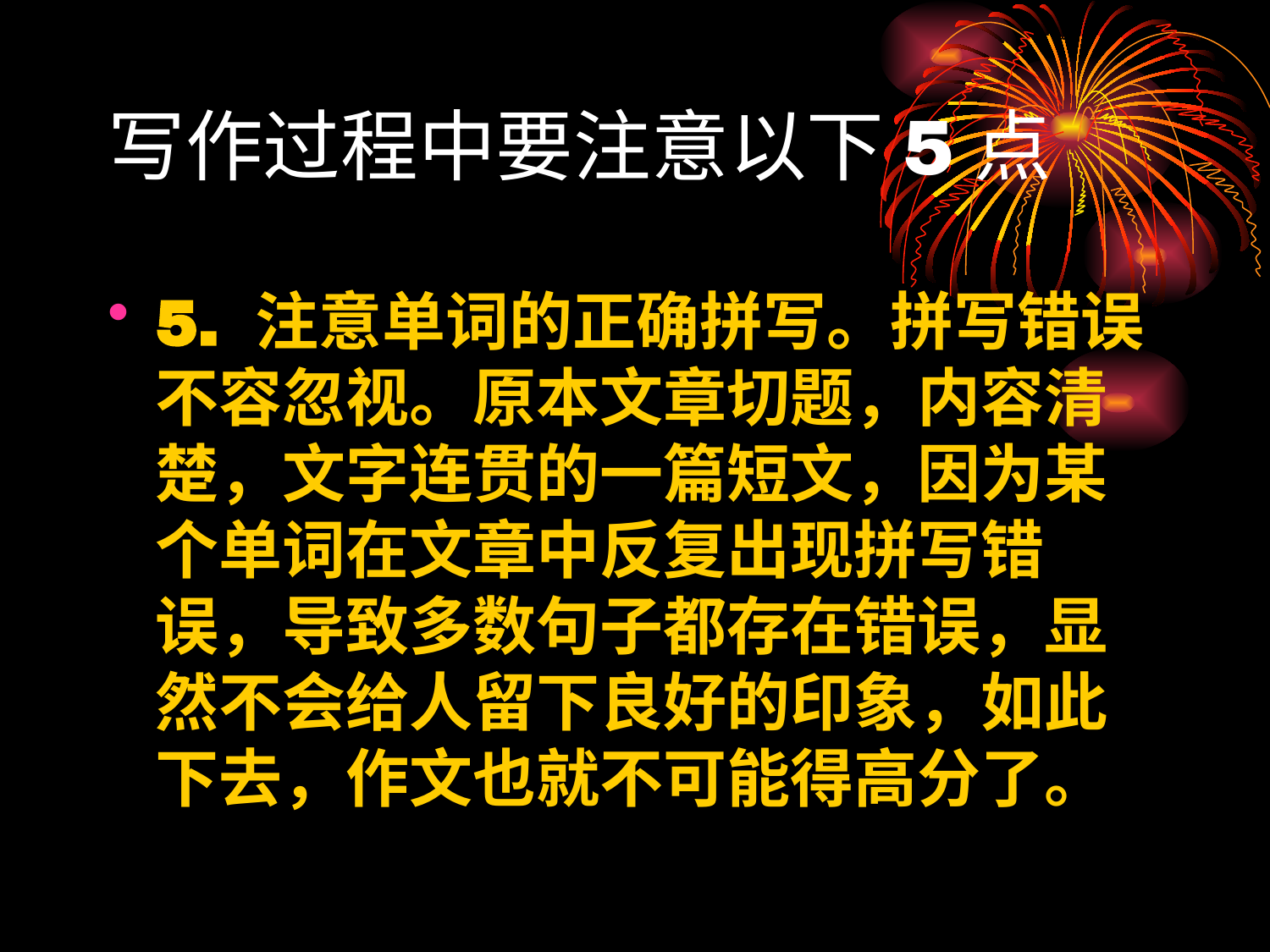

# 写作过程中要注意以下5点
5. 注意单词的正确拼写。拼写错误不容忽视。原本文章切题，内容清楚，文字连贯的一篇短文，因为某个单词在文章中反复出现拼写错误，导致多数句子都存在错误，显然不会给人留下良好的印象，如此下去，作文也就不可能得高分了。